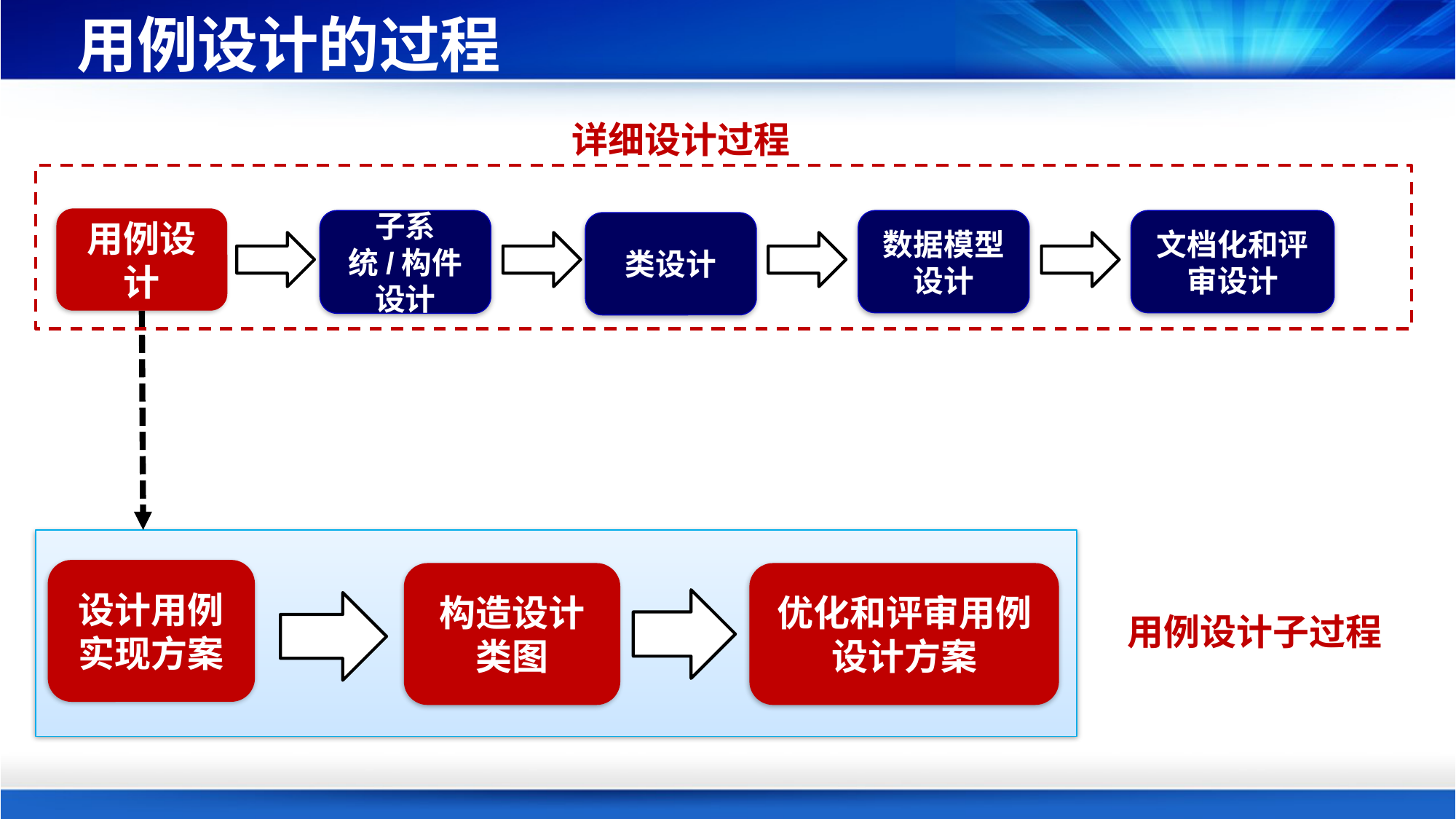

# 用例设计的过程
详细设计过程

用例设计
数据模型设计
文档化和评审设计
子系统/构件设计
类设计

设计用例实现方案
构造设计类图
优化和评审用例设计方案

用例设计子过程